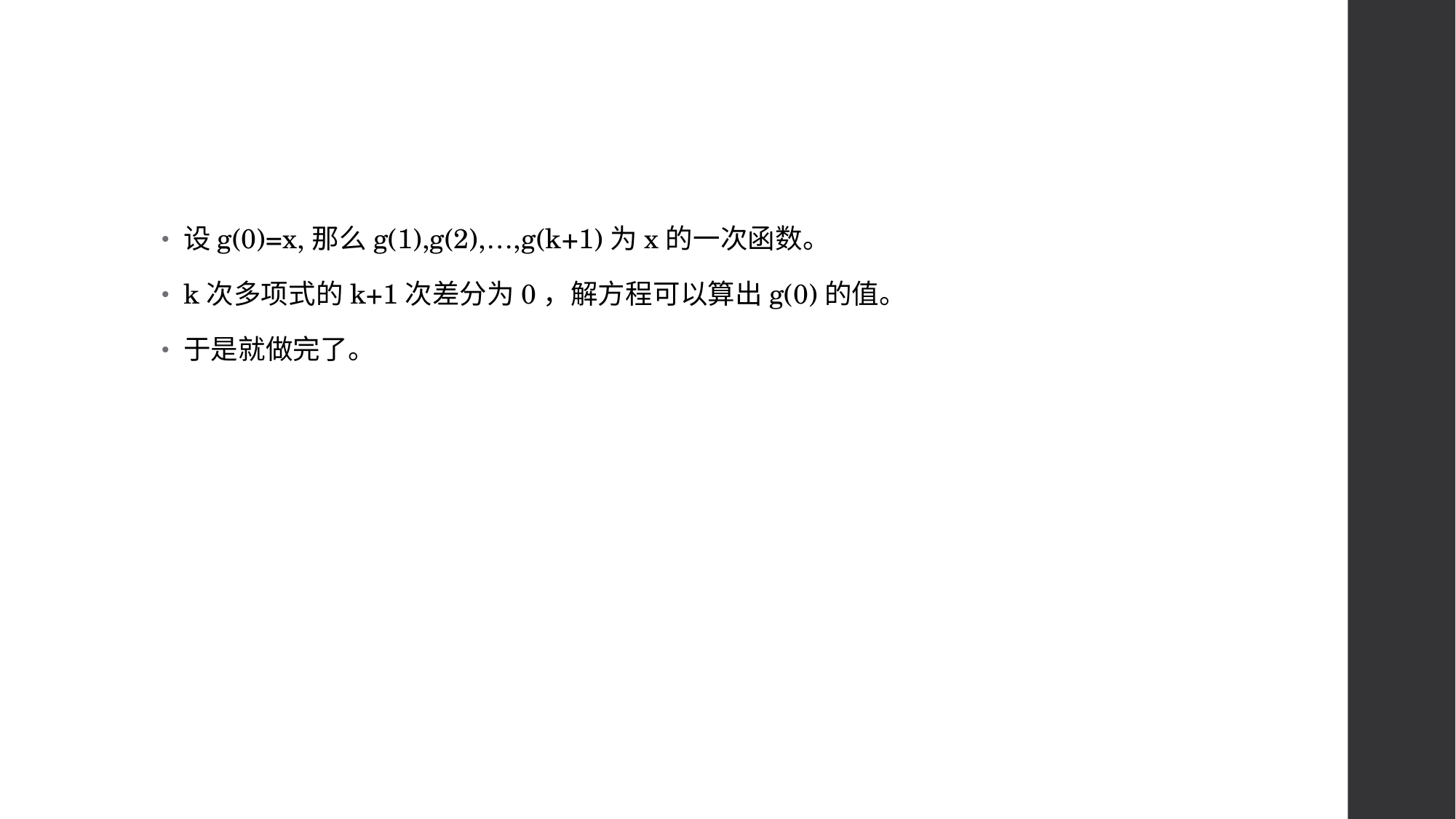

#
设g(0)=x,那么g(1),g(2),…,g(k+1)为x的一次函数。
k次多项式的k+1次差分为0，解方程可以算出g(0)的值。
于是就做完了。